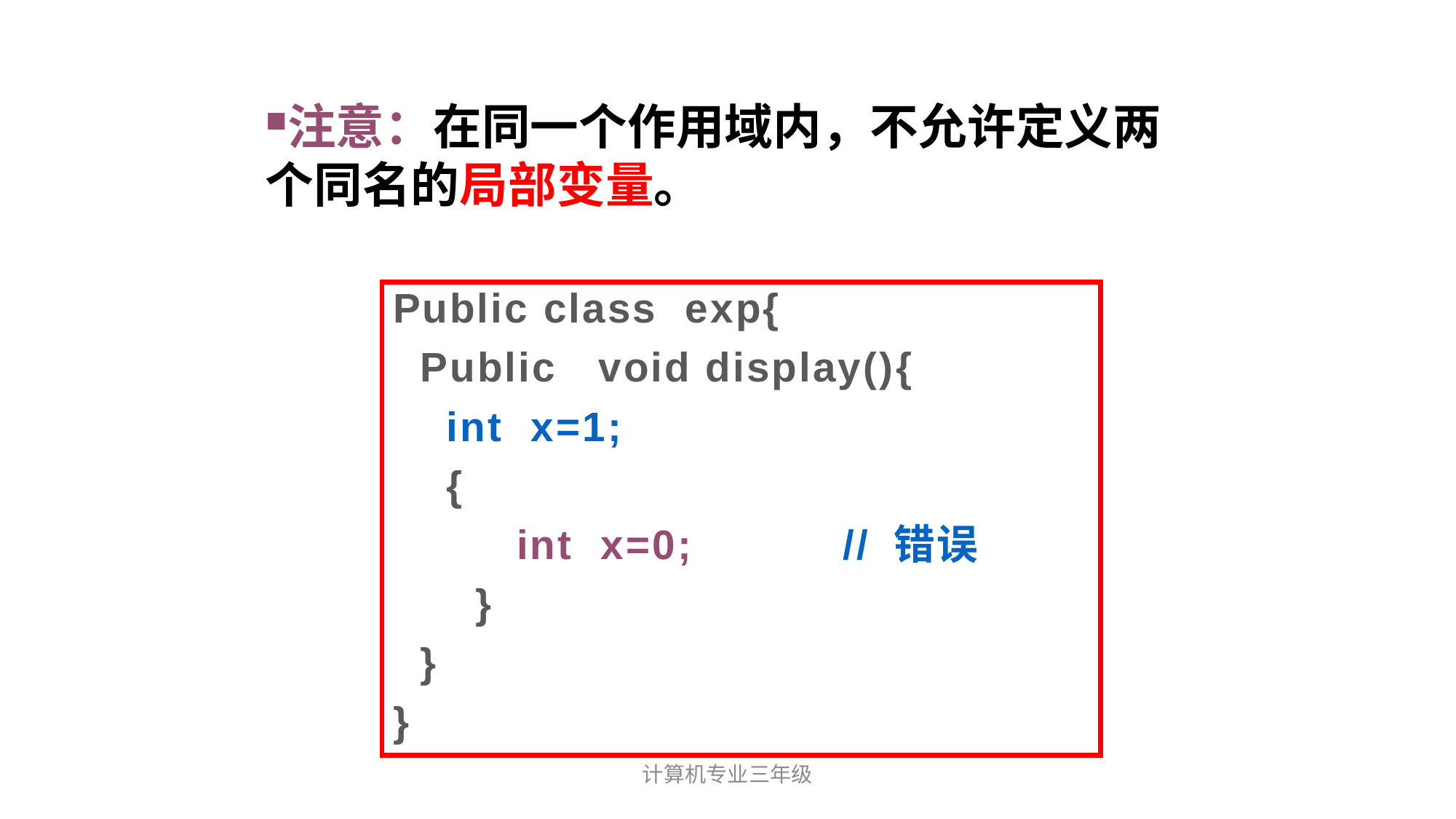

注意：在同一个作用域内，不允许定义两个同名的局部变量。
Public class  exp{
  Public   void display(){
	  int  x=1;
	  {
         int  x=0;      	// 错误
      }
  }
}
计算机专业三年级